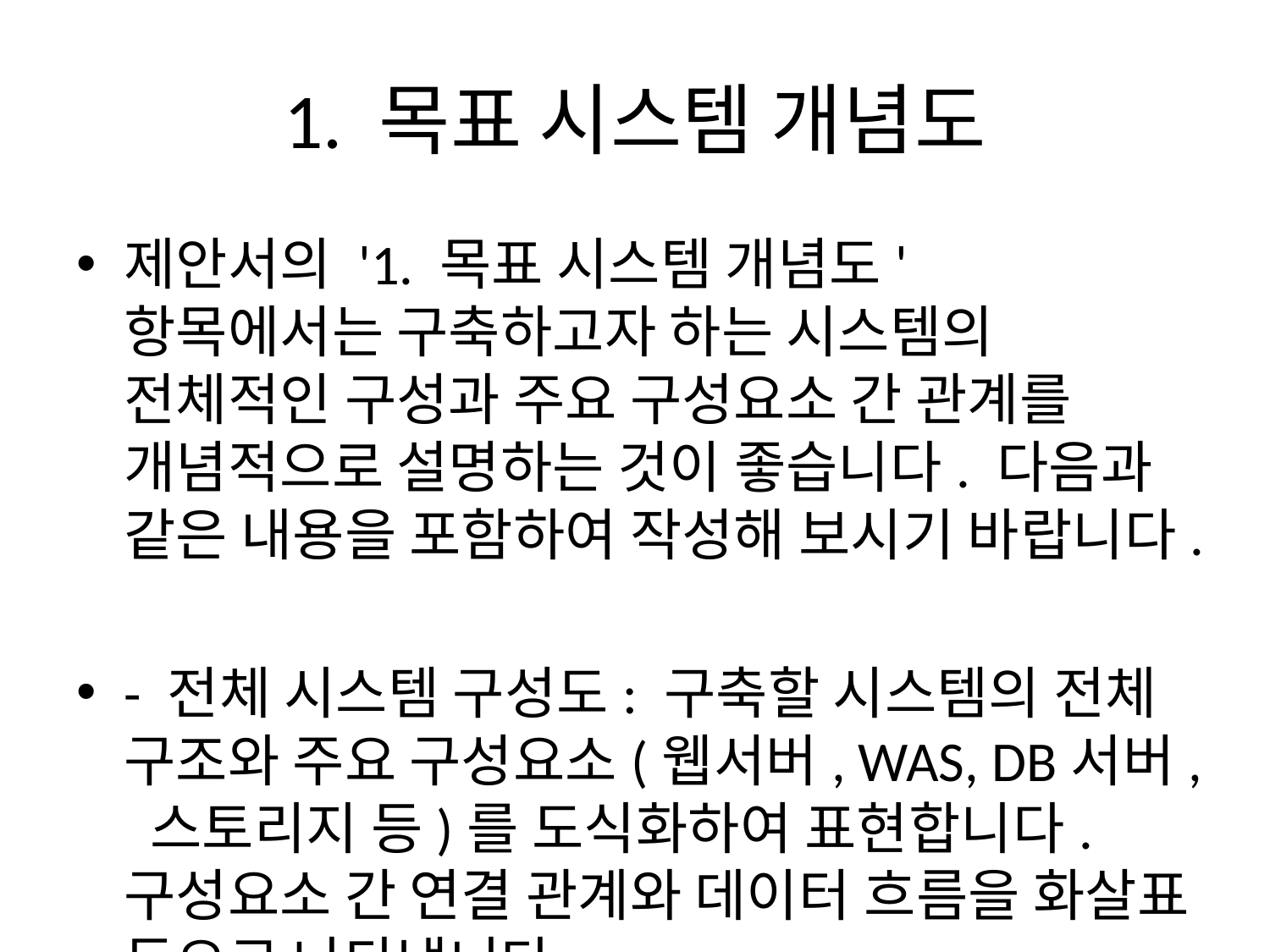

# 1. 목표 시스템 개념도
제안서의 '1. 목표 시스템 개념도' 항목에서는 구축하고자 하는 시스템의 전체적인 구성과 주요 구성요소 간 관계를 개념적으로 설명하는 것이 좋습니다. 다음과 같은 내용을 포함하여 작성해 보시기 바랍니다.

- 전체 시스템 구성도: 구축할 시스템의 전체 구조와 주요 구성요소(웹서버, WAS, DB서버, 스토리지 등)를 도식화하여 표현합니다. 구성요소 간 연결 관계와 데이터 흐름을 화살표 등으로 나타냅니다.

- 시스템 구성요소별 역할 설명: 웹서버, 애플리케이션 서버, DB서버 등 핵심 구성요소가 시스템에서 담당하는 역할과 기능을 간략히 설명합니다.

- 이중화 구성, 재해복구(DR) 환경 구성 방안: 시스템의 안정적 운영을 위한 장비 이중화 구성과 DR사이트 구축 방안을 개념도에 반영하고 설명합니다.

- 타 시스템과의 연계 방식: 구축 시스템이 내/외부의 다른 시스템과 연계되는 경우, 연계 시스템명과 연계 방식(실시간/배치, 연계 프로토콜 등)을 기술합니다.

- 사용자의 시스템 접속 환경: PC, 모바일 기기 등 사용자가 어떤 환경에서 시스템에 접속하는지를 개념도에 표현하고 설명합니다.

이처럼 목표 시스템의 구조와 구성요소, 내외부 연계 등을 개념적으로 설명함으로써 발주기관이 제안하는 시스템 전체 모습을 쉽게 파악할 수 있도록 하는 것이 중요합니다. 개념도는 되도록 한 페이지에 담아 전달하는 것이 좋겠습니다.